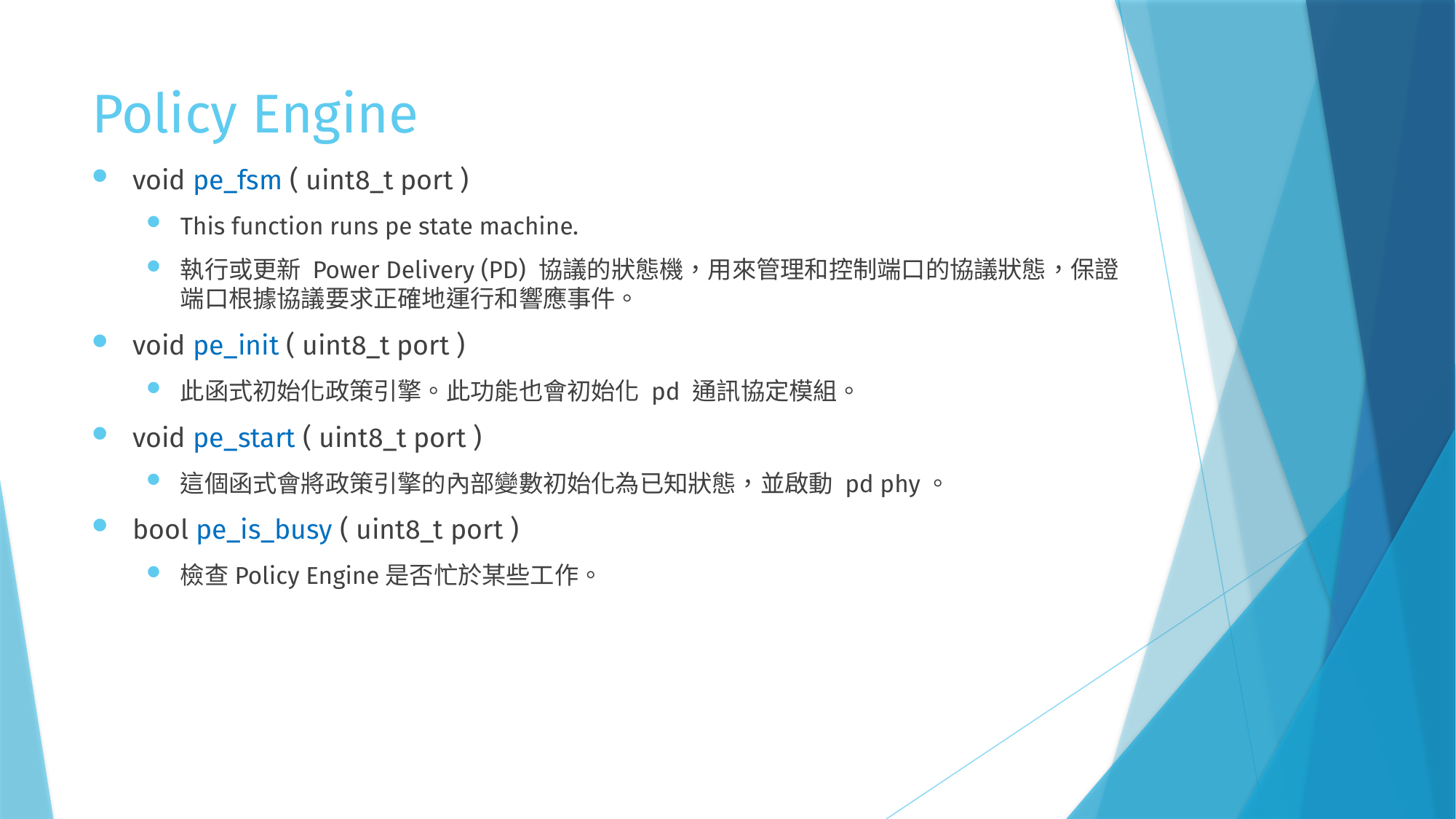

# Policy Engine
void pe_fsm ( uint8_t port )
This function runs pe state machine.
執行或更新 Power Delivery (PD) 協議的狀態機，用來管理和控制端口的協議狀態，保證端口根據協議要求正確地運行和響應事件。
void pe_init ( uint8_t port )
此函式初始化政策引擎。此功能也會初始化 pd 通訊協定模組。
void pe_start ( uint8_t port )
這個函式會將政策引擎的內部變數初始化為已知狀態，並啟動 pd phy。
bool pe_is_busy ( uint8_t port )
檢查Policy Engine是否忙於某些工作。